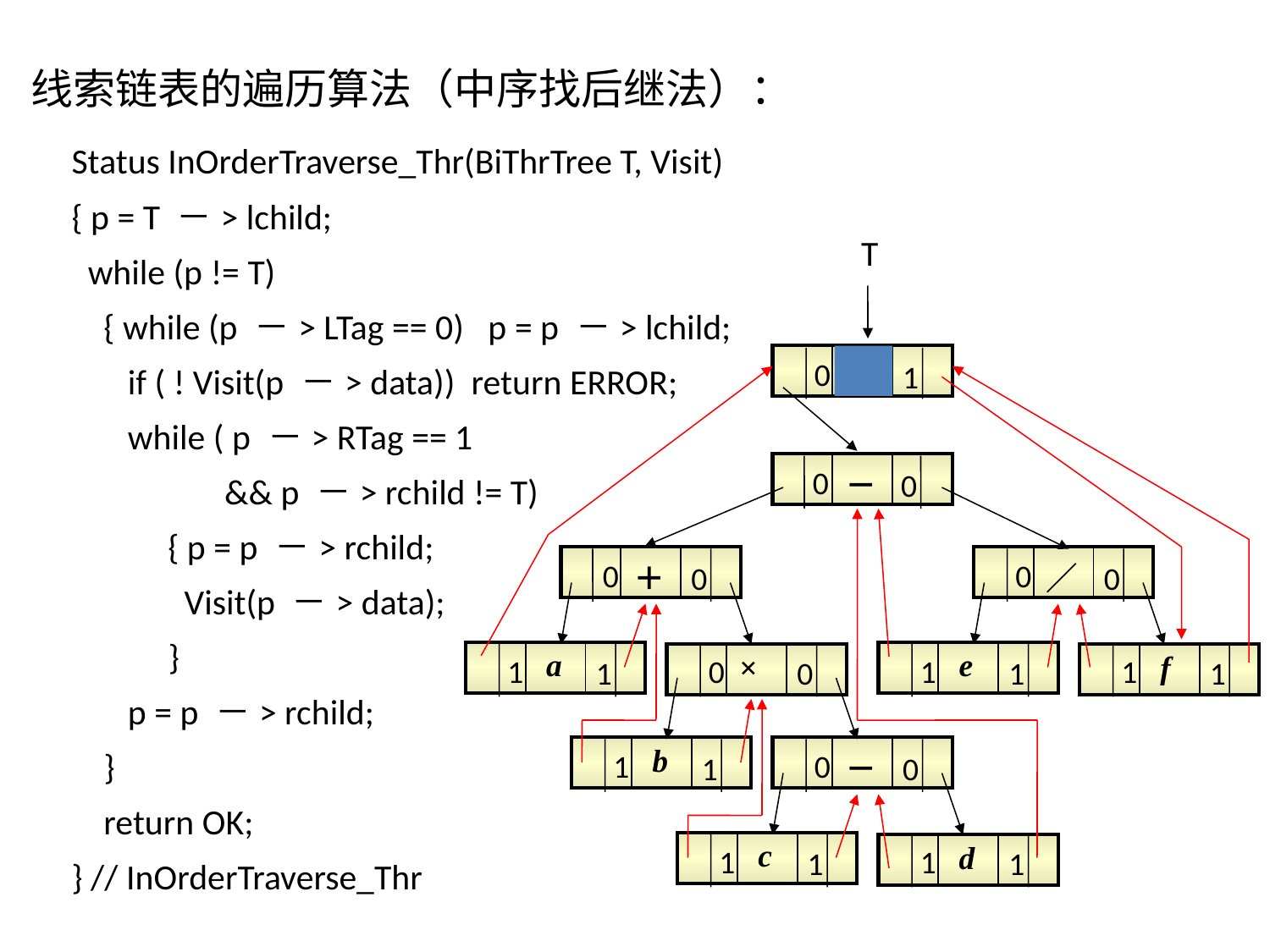

线索链表的遍历算法（中序找后继法）：
Status InOrderTraverse_Thr(BiThrTree T, Visit)
{ p = T －> lchild;
  while (p != T)
    { while (p －> LTag == 0)   p = p －> lchild;
       if ( ! Visit(p －> data))  return ERROR;
       while ( p －> RTag == 1
                   && p －> rchild != T)
            { p = p －> rchild;
              Visit(p －> data);
            }
       p = p －> rchild;
    }
    return OK;
} // InOrderTraverse_Thr
T

|  |  |  |
| --- | --- | --- |

0
1

|  | － |  |
| --- | --- | --- |

0
0

0
0
0
0

1
0
1
1
1
0
1
1

1
0
1
0

1
1
1
1

|  | ＋ |  |
| --- | --- | --- |
|  | ／ |  |
| --- | --- | --- |

|  | a |  |
| --- | --- | --- |
|  | e |  |
| --- | --- | --- |
|  | × |  |
| --- | --- | --- |
|  | f |  |
| --- | --- | --- |

|  | b |  |
| --- | --- | --- |
|  | － |  |
| --- | --- | --- |

|  | c |  |
| --- | --- | --- |
|  | d |  |
| --- | --- | --- |